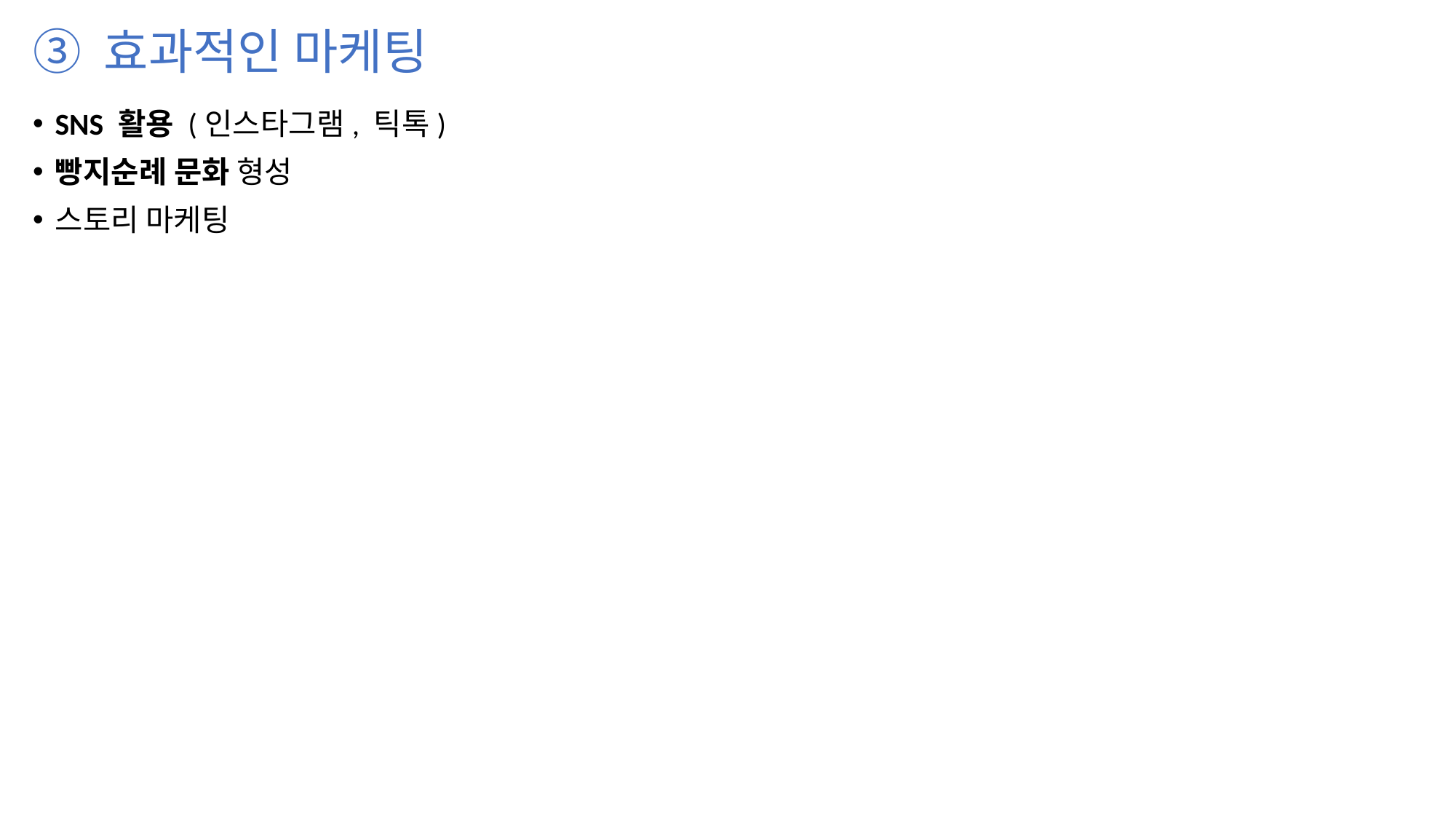

# ③ 효과적인 마케팅
SNS 활용 (인스타그램, 틱톡)
빵지순례 문화 형성
스토리 마케팅